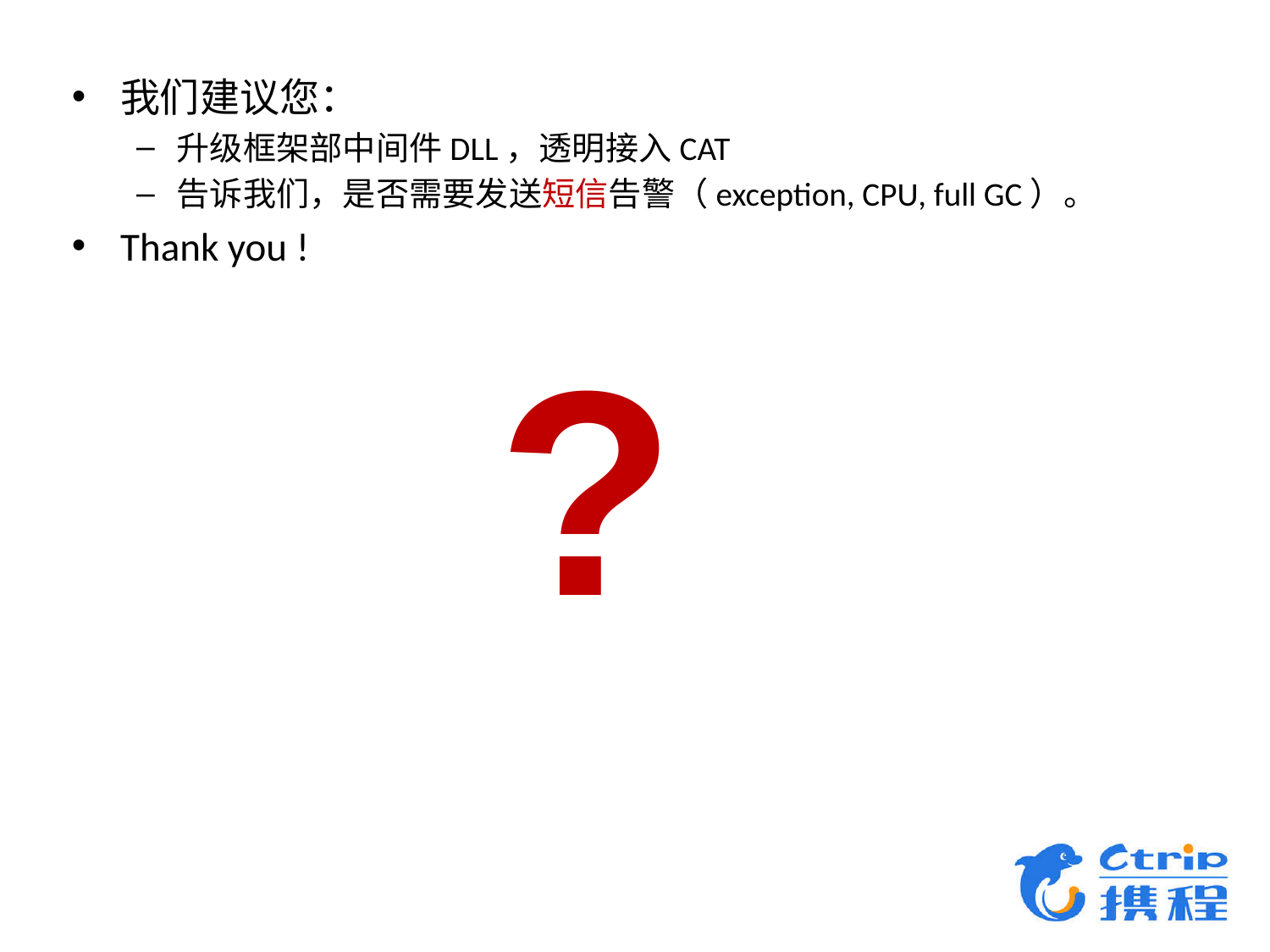

我们建议您：
升级框架部中间件DLL，透明接入CAT
告诉我们，是否需要发送短信告警（exception, CPU, full GC）。
Thank you !
?